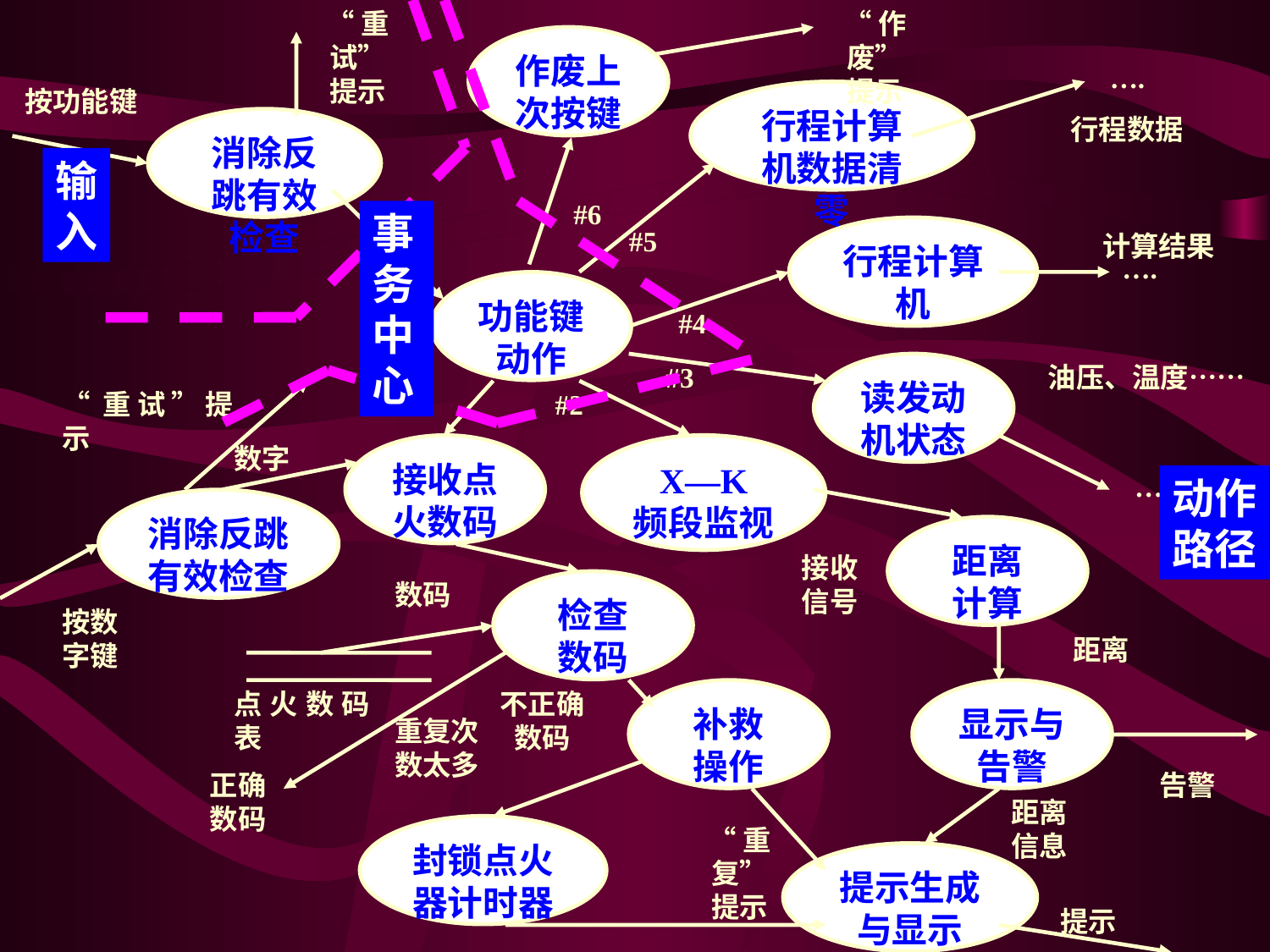

“重试”
提示
“作废”
提示
作废上
次按键

….
按功能键
行程计算机数据清零

行程数据
消除反跳有效检查

#6
#5
行程计算机
计算结果
….
功能键
动作

#4
#1

#3
读发动机状态
油压、温度……
“重试”提示

#2

数字
接收点
火数码
X—K
频段监视

….
消除反跳有效检查

距离
计算

接收
信号
数码
检查
数码
按数
字键

距离

点火数码表

不正确
数码
补救
操作

显示与
告警
重复次
数太多

正确
数码

告警

距离
信息
封锁点火器计时器
“重复”
提示
提示生成
与显示
提示

输
入
事务
中心
动作
路径

129